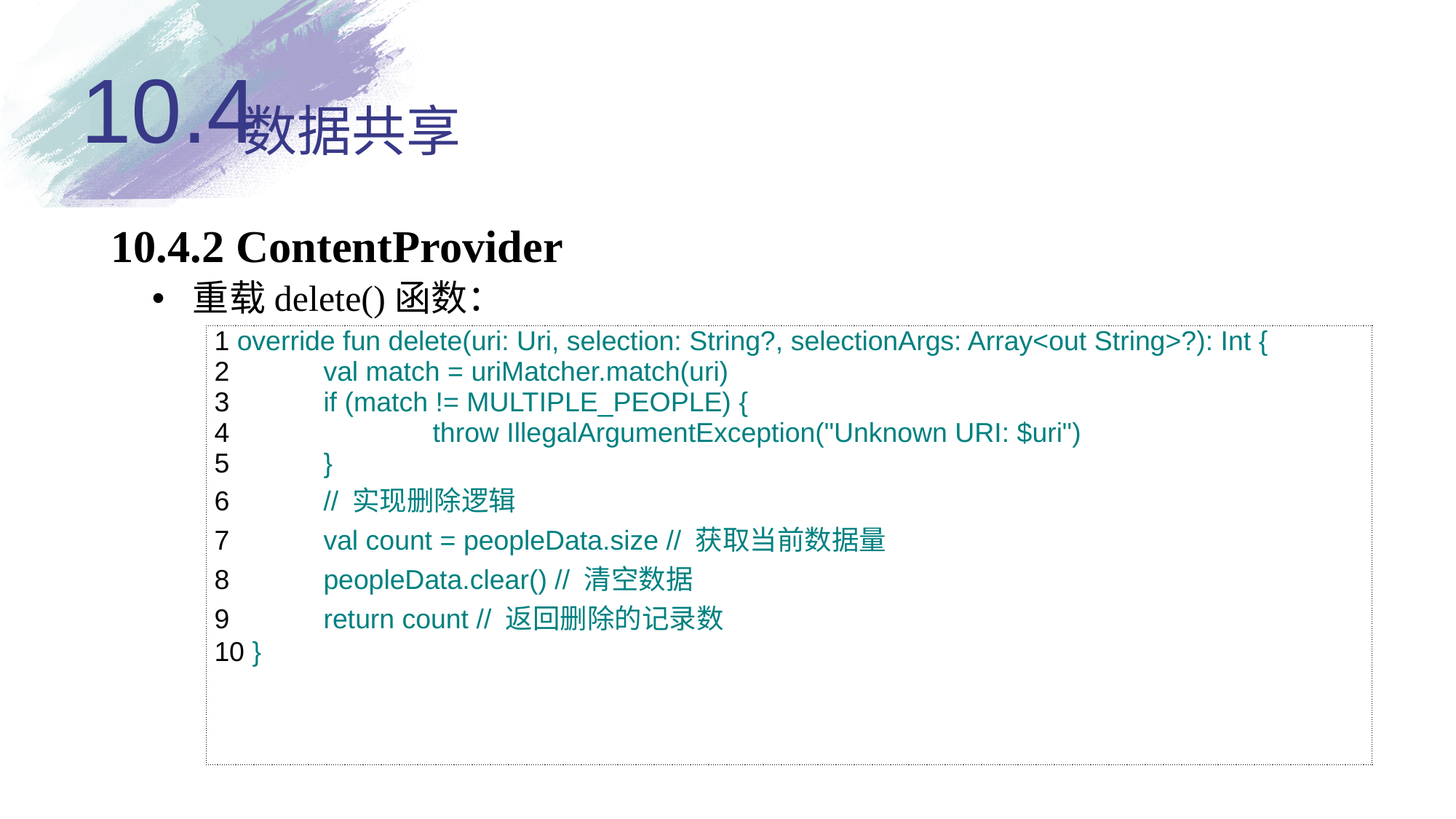

10.4
# 数据共享
10.4.2 ContentProvider
重载delete()函数：

| 1 override fun delete(uri: Uri, selection: String?, selectionArgs: Array<out String>?): Int { 2  val match = uriMatcher.match(uri) 3  if (match != MULTIPLE\_PEOPLE) { 4  throw IllegalArgumentException("Unknown URI: $uri") 5  } 6  // 实现删除逻辑 7  val count = peopleData.size // 获取当前数据量 8  peopleData.clear() // 清空数据 9  return count // 返回删除的记录数 10 } |
| --- |